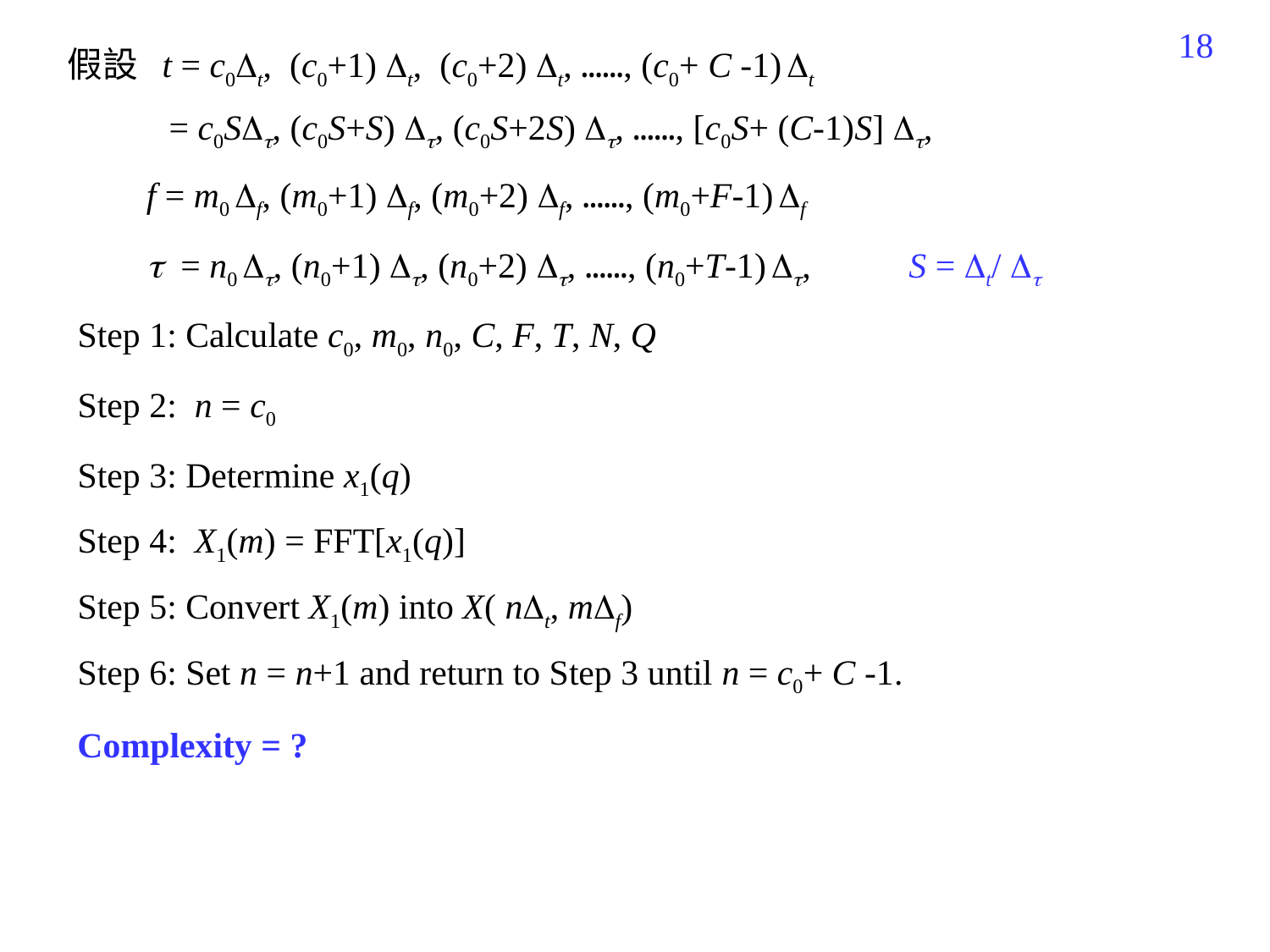

18
假設  t = c0Δt,  (c0+1) Δt,  (c0+2) Δt, ……, (c0+ C -1) Δt
                    = c0SΔτ, (c0S+S) Δτ, (c0S+2S) Δτ, ……, [c0S+ (C-1)S] Δτ,
 f = m0 Δf, (m0+1) Δf, (m0+2) Δf, ……, (m0+F-1) Δf

τ  = n0 Δτ, (n0+1) Δτ, (n0+2) Δτ, ……, (n0+T-1) Δτ,           S = Δt/ Δτ
Step 1: Calculate c0, m0, n0, C, F, T, N, Q
Step 2:  n = c0
Step 3: Determine x1(q)
Step 4:  X1(m) = FFT[x1(q)]
Step 5: Convert X1(m) into X( nΔt, mΔf)
Step 6: Set n = n+1 and return to Step 3 until n = c0+ C -1.
Complexity = ?